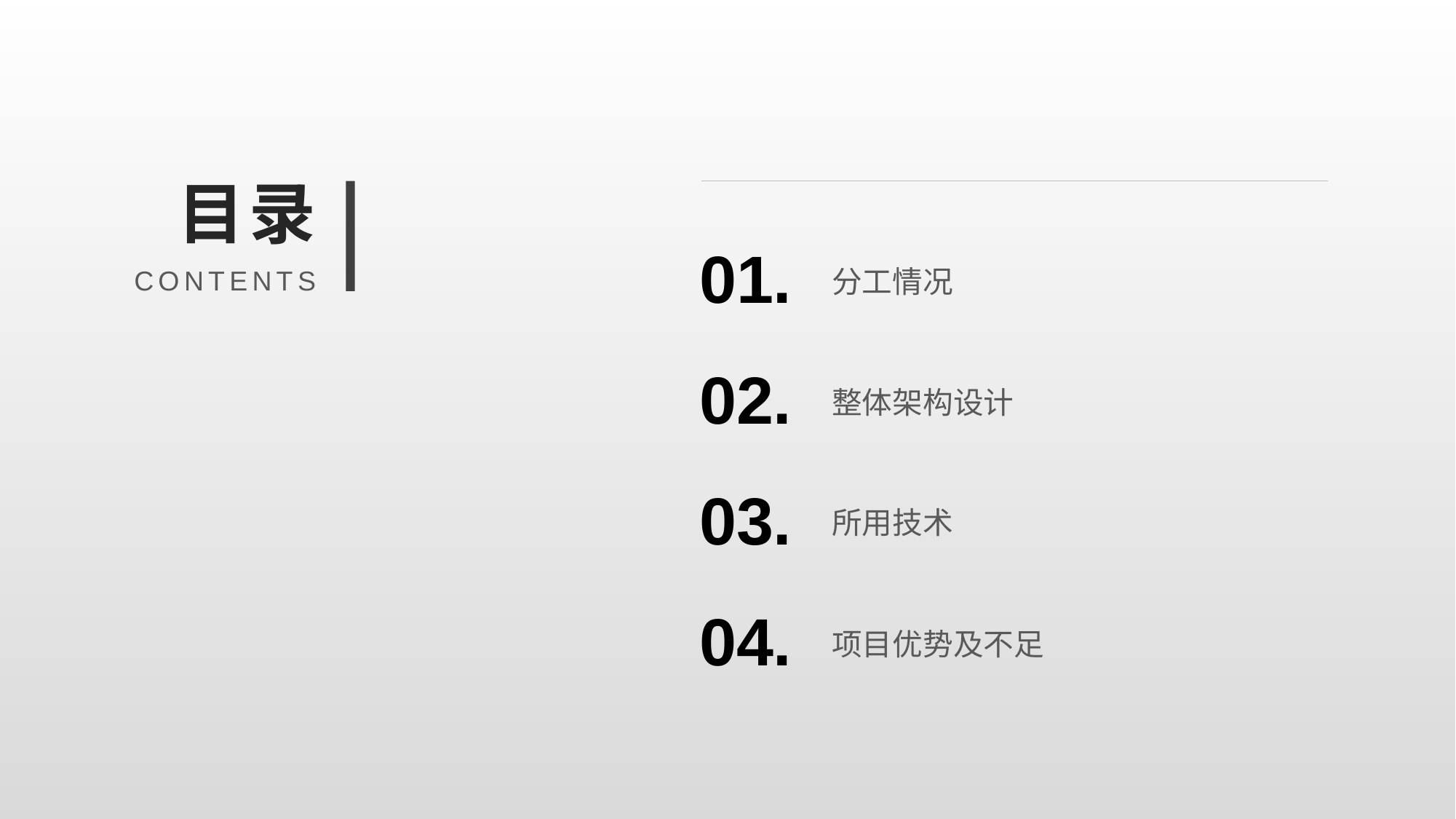

目录

01.
分工情况
CONTENTS
02.
整体架构设计
所用技术
03.
04.
项目优势及不足